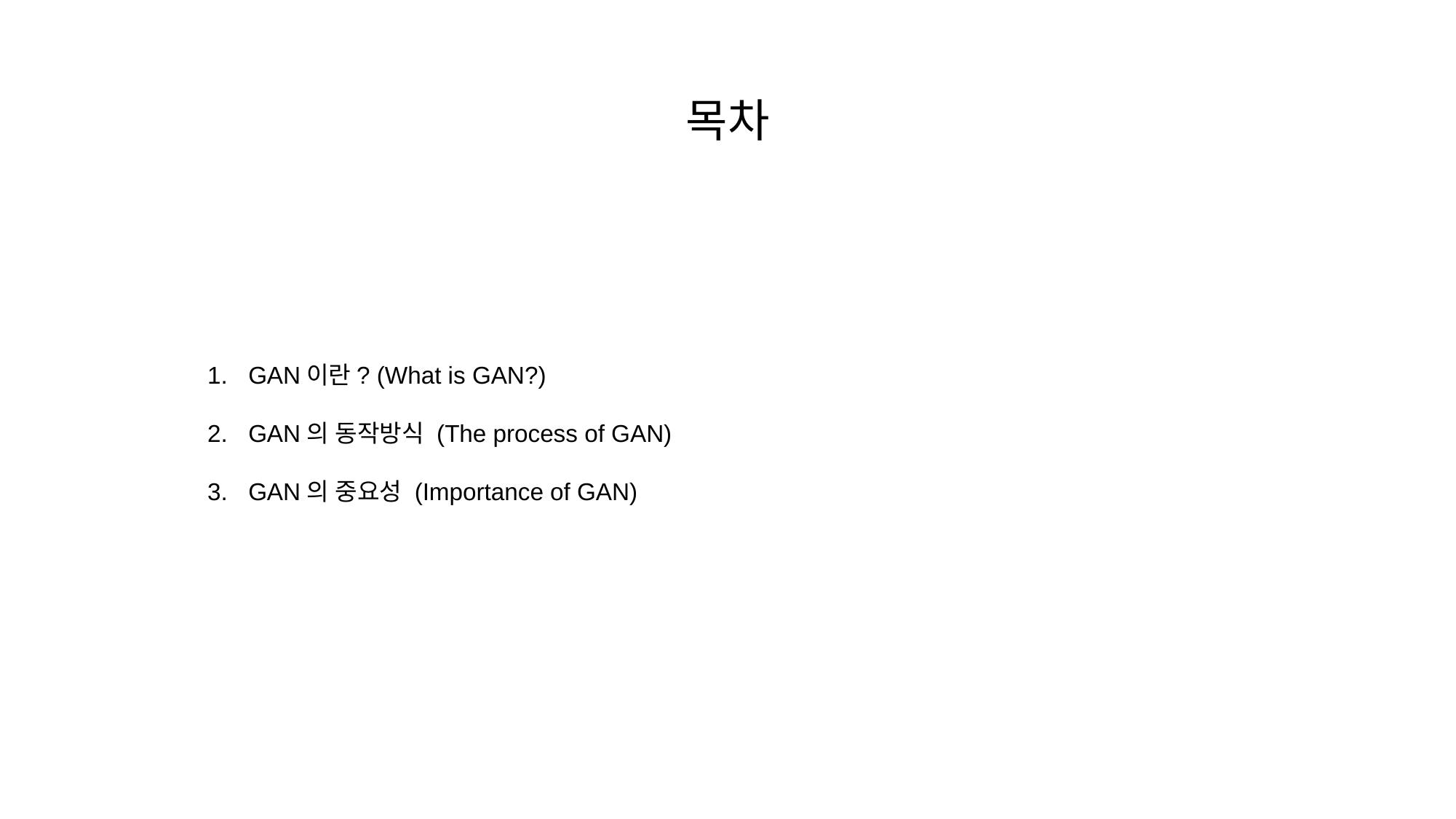

# 목차
GAN이란? (What is GAN?)

GAN의 동작방식 (The process of GAN)

GAN의 중요성 (Importance of GAN)